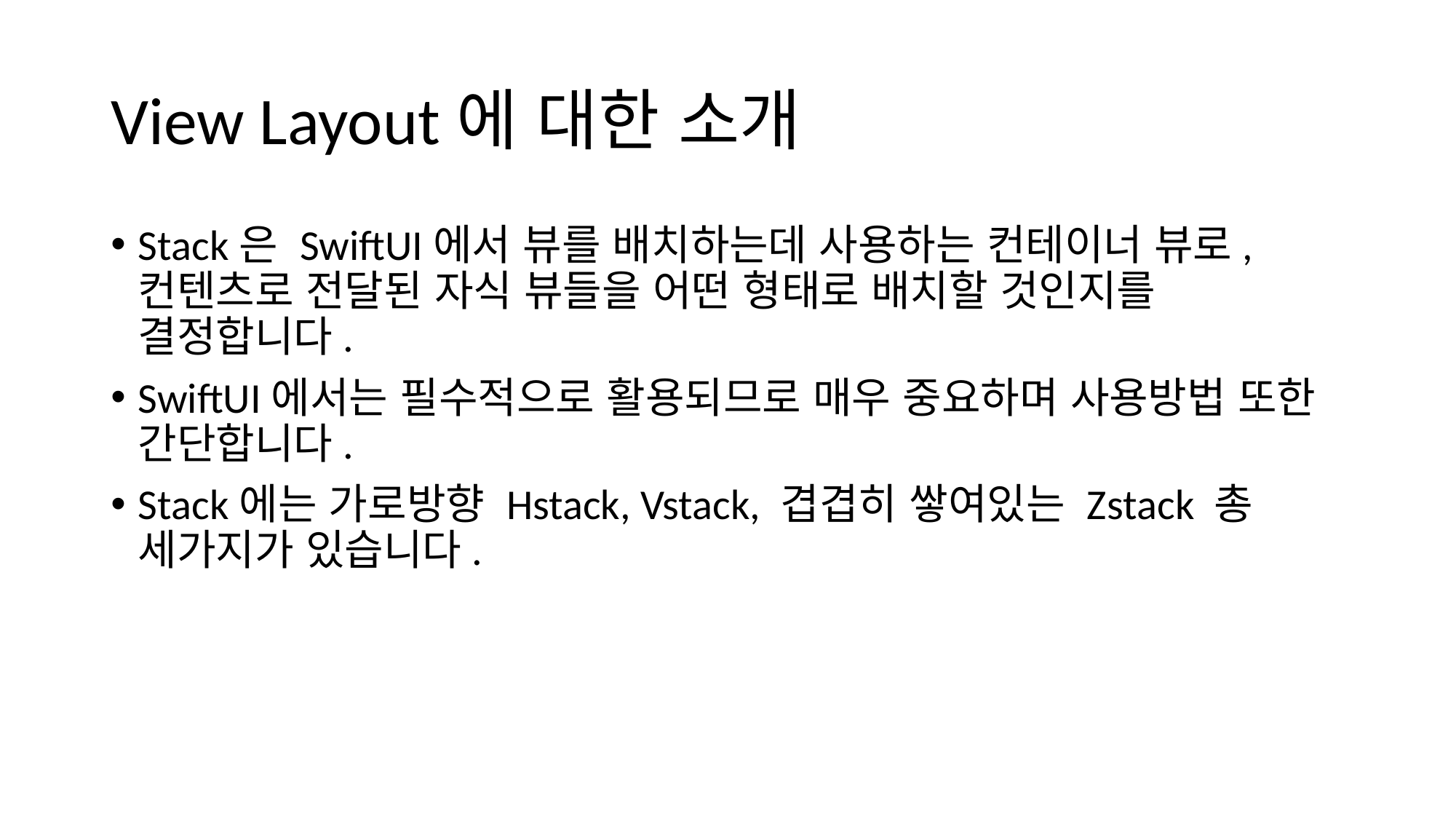

# View Layout에 대한 소개
Stack은 SwiftUI에서 뷰를 배치하는데 사용하는 컨테이너 뷰로, 컨텐츠로 전달된 자식 뷰들을 어떤 형태로 배치할 것인지를 결정합니다.
SwiftUI에서는 필수적으로 활용되므로 매우 중요하며 사용방법 또한 간단합니다.
Stack에는 가로방향 Hstack, Vstack, 겹겹히 쌓여있는 Zstack 총 세가지가 있습니다.